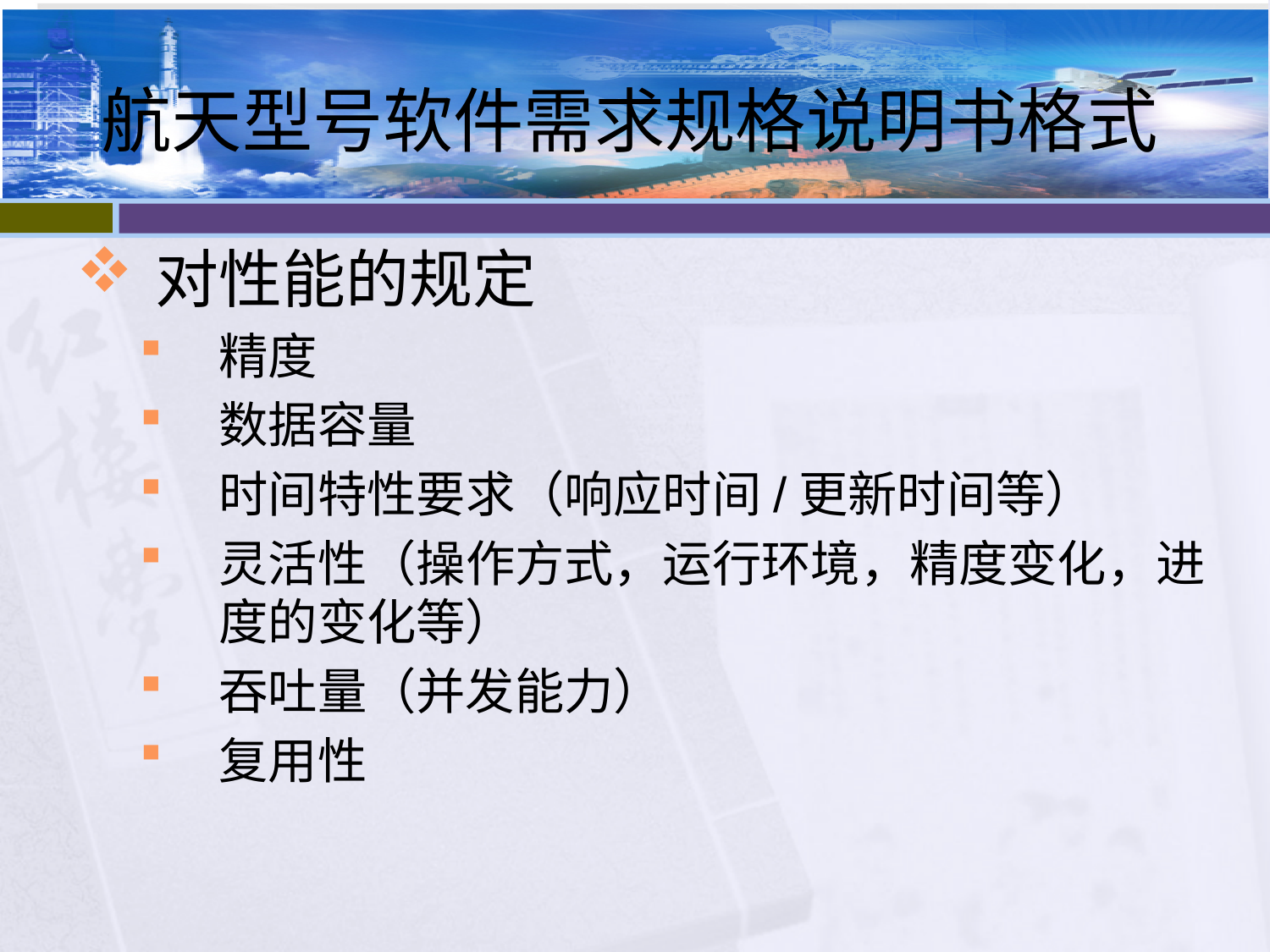

# 航天型号软件需求规格说明书格式

对性能的规定
精度
数据容量
时间特性要求（响应时间/更新时间等）
灵活性（操作方式，运行环境，精度变化，进度的变化等）
吞吐量（并发能力）
复用性